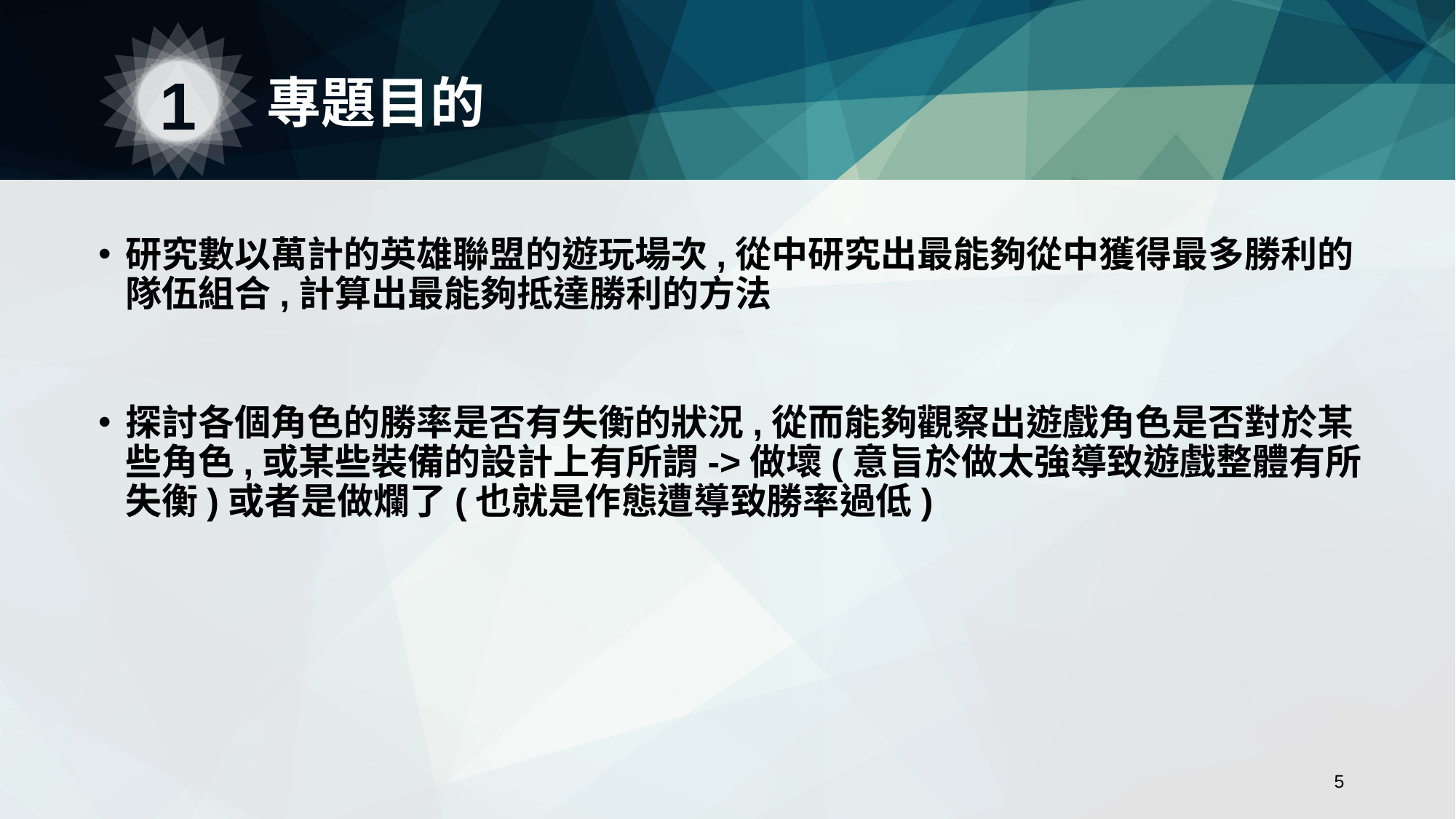

1
專題目的
研究數以萬計的英雄聯盟的遊玩場次,從中研究出最能夠從中獲得最多勝利的隊伍組合,計算出最能夠抵達勝利的方法

探討各個角色的勝率是否有失衡的狀況,從而能夠觀察出遊戲角色是否對於某些角色,或某些裝備的設計上有所謂->做壞(意旨於做太強導致遊戲整體有所失衡)或者是做爛了(也就是作態遭導致勝率過低)
5